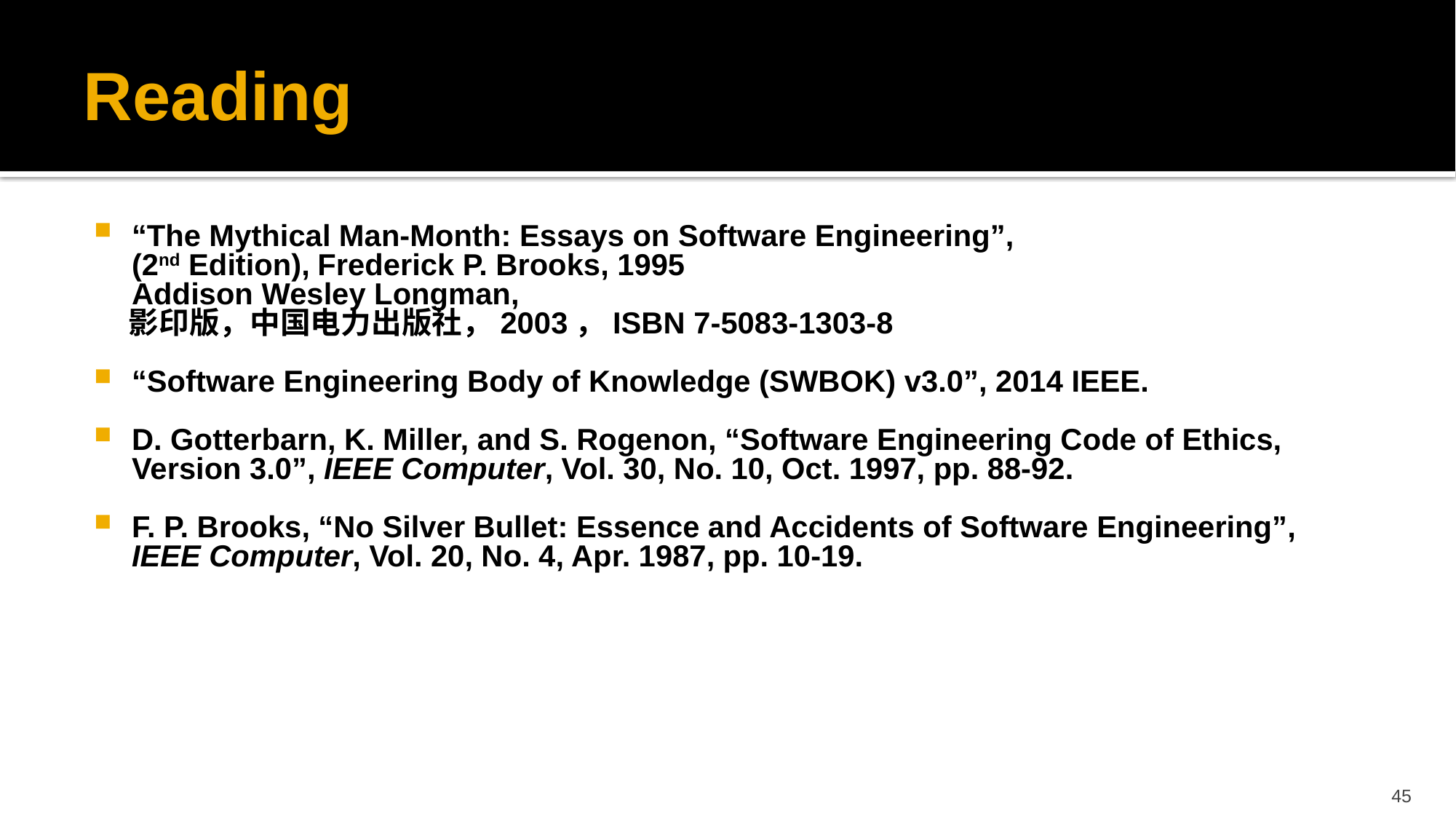

# Reading
“The Mythical Man-Month: Essays on Software Engineering”,
	(2nd Edition), Frederick P. Brooks, 1995
	Addison Wesley Longman,
    影印版，中国电力出版社，2003，ISBN 7-5083-1303-8

“Software Engineering Body of Knowledge (SWBOK) v3.0”, 2014 IEEE.

D. Gotterbarn, K. Miller, and S. Rogenon, “Software Engineering Code of Ethics, Version 3.0”, IEEE Computer, Vol. 30, No. 10, Oct. 1997, pp. 88-92.

F. P. Brooks, “No Silver Bullet: Essence and Accidents of Software Engineering”, IEEE Computer, Vol. 20, No. 4, Apr. 1987, pp. 10-19.

45